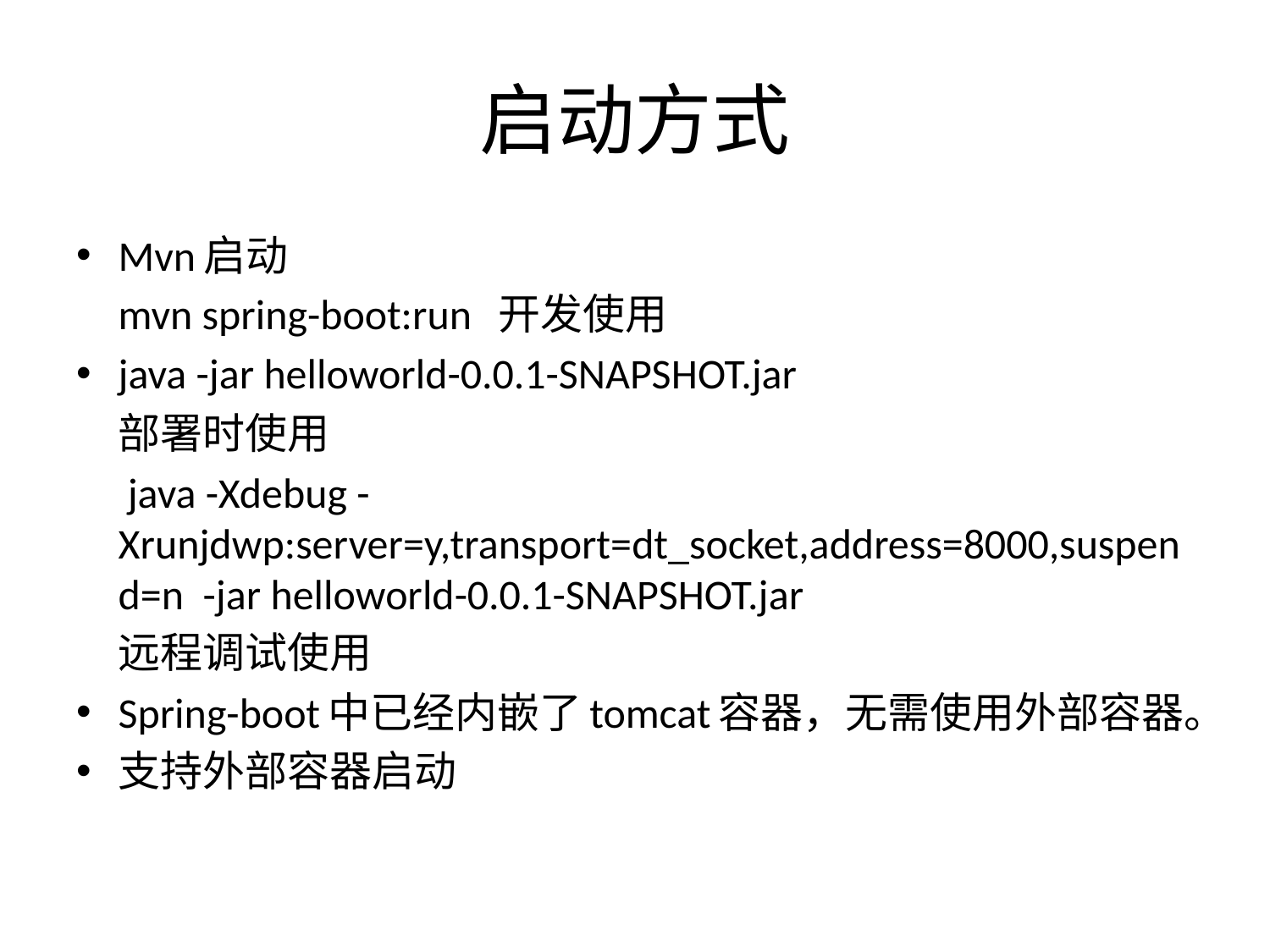

# 启动方式
Mvn启动
	mvn spring-boot:run  开发使用
java -jar helloworld-0.0.1-SNAPSHOT.jar
	部署时使用
	 java -Xdebug -Xrunjdwp:server=y,transport=dt_socket,address=8000,suspend=n  -jar helloworld-0.0.1-SNAPSHOT.jar
	远程调试使用
Spring-boot中已经内嵌了tomcat容器，无需使用外部容器。
支持外部容器启动